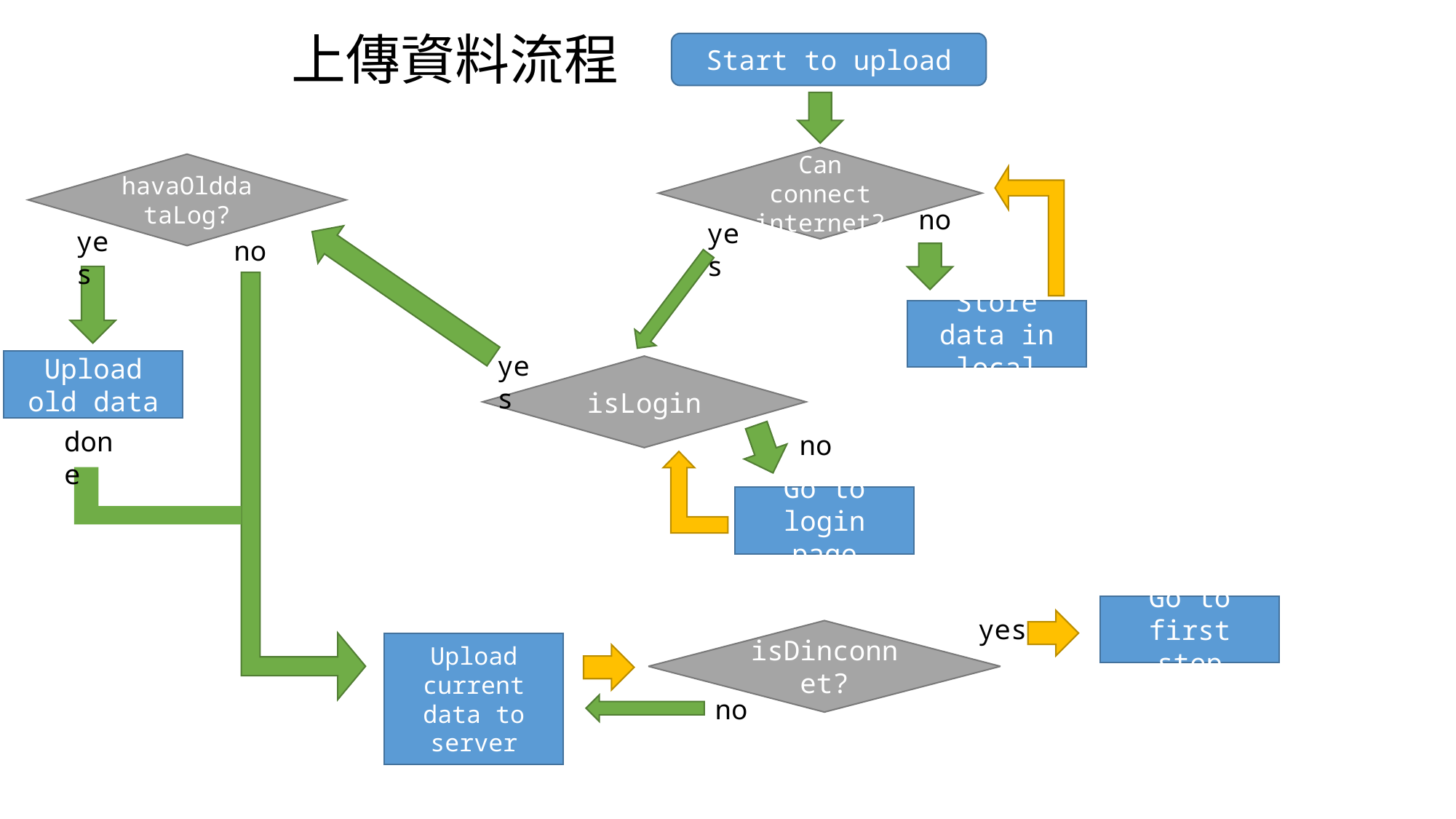

上傳資料流程
Start to upload

Can connect internet?
havaOlddataLog?

no
yes
yes
no

Store data in local
yes
Upload old data
isLogin
done
no

Go to login page
Go to first step
yes

isDinconnet?
Upload current data to server

no